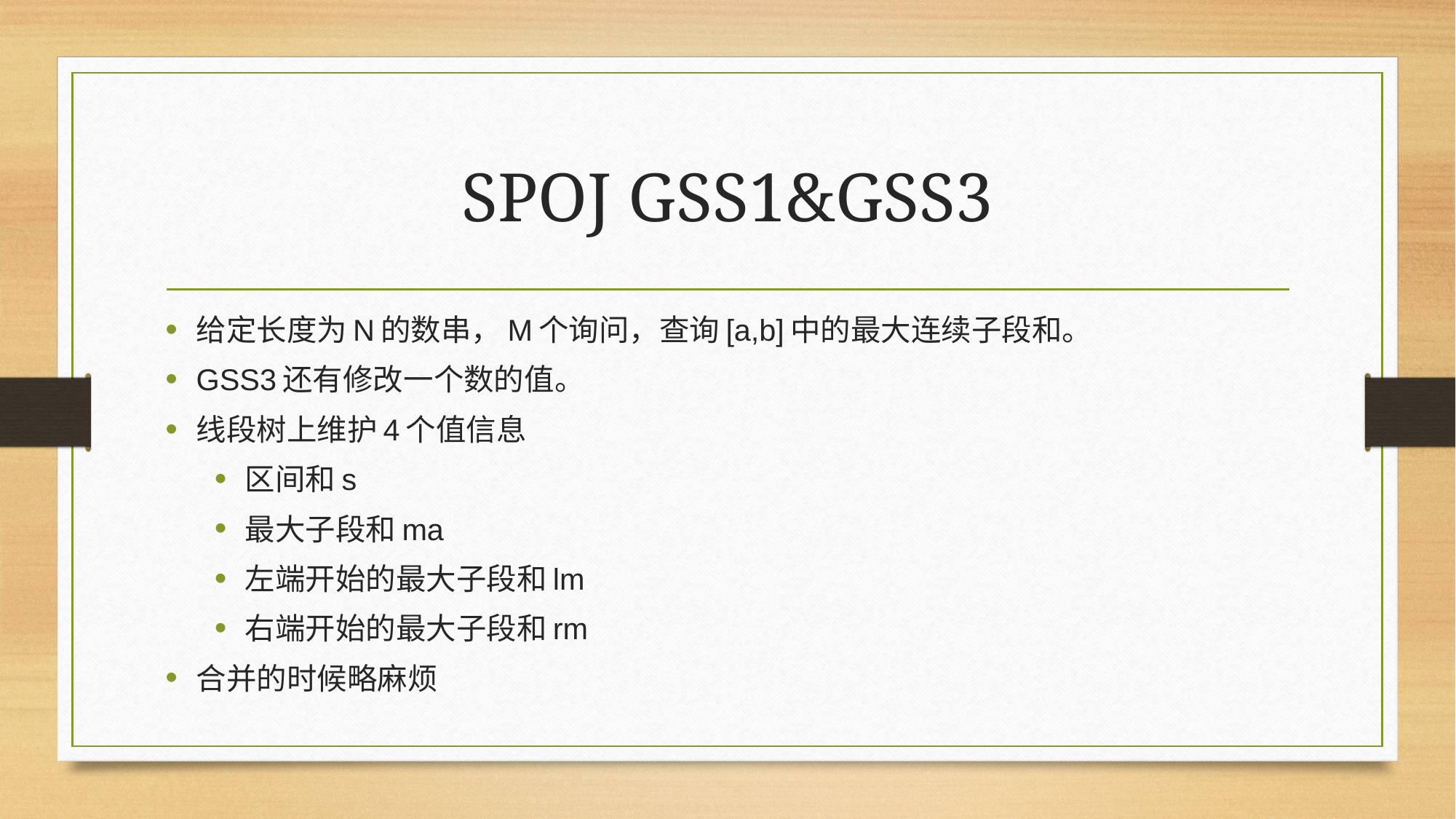

# SPOJ GSS1&GSS3
给定长度为N的数串，M个询问，查询[a,b]中的最大连续子段和。
GSS3还有修改一个数的值。
线段树上维护4个值信息
区间和s
最大子段和ma
左端开始的最大子段和lm
右端开始的最大子段和rm
合并的时候略麻烦